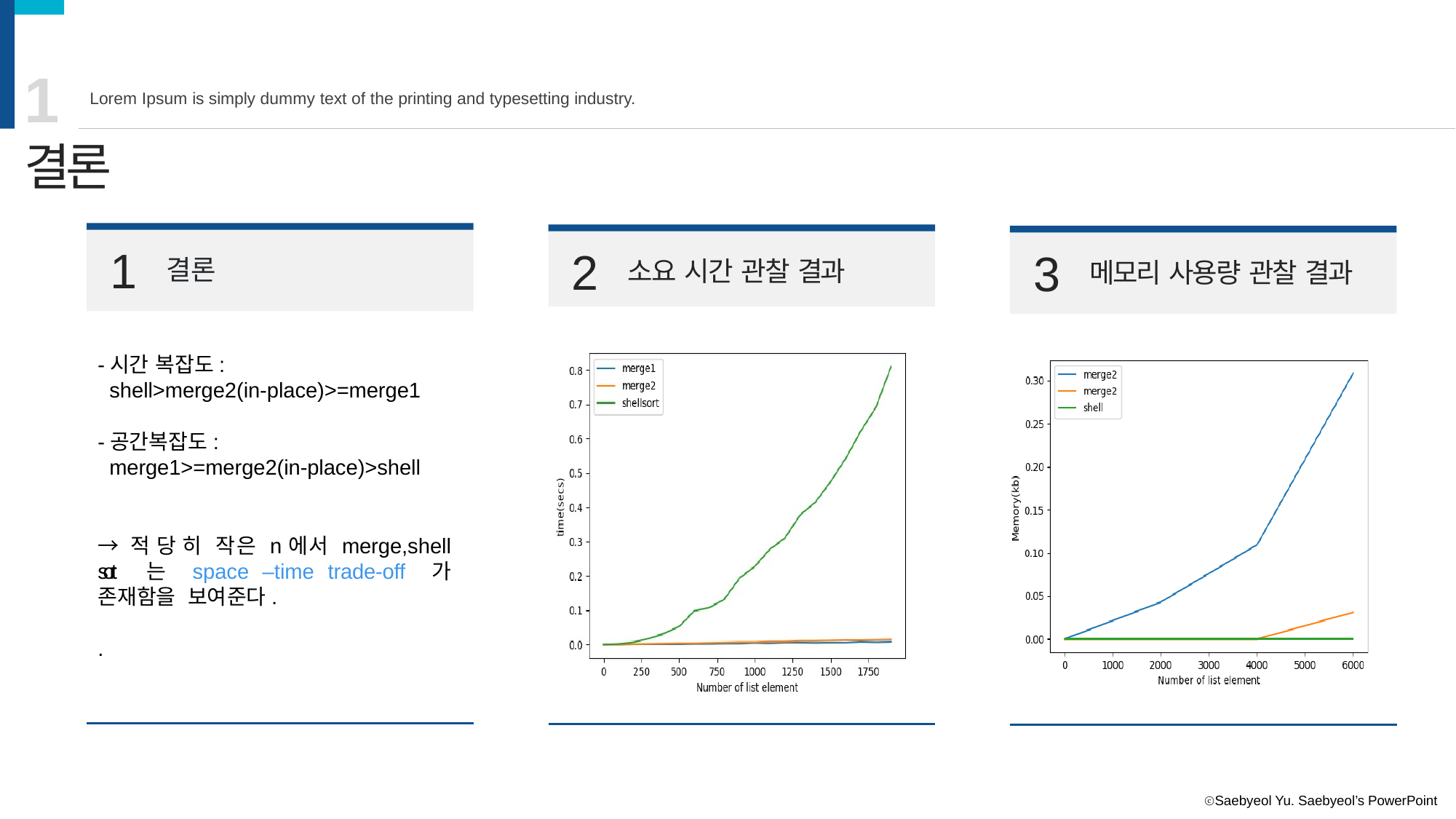

# 1 결론
Lorem Ipsum is simply dummy text of the printing and typesetting industry.

1
2
3
결론
소요 시간 관찰 결과
메모리 사용량 관찰 결과

-시간 복잡도:
shell>merge2(in-place)>=merge1

-공간복잡도:
merge1>=merge2(in-place)>shell

→적당히 작은 n에서 merge,shell sort  는 space –time trade-off 가 존재함을  보여준다.

.

ⓒSaebyeol Yu. Saebyeol’s PowerPoint